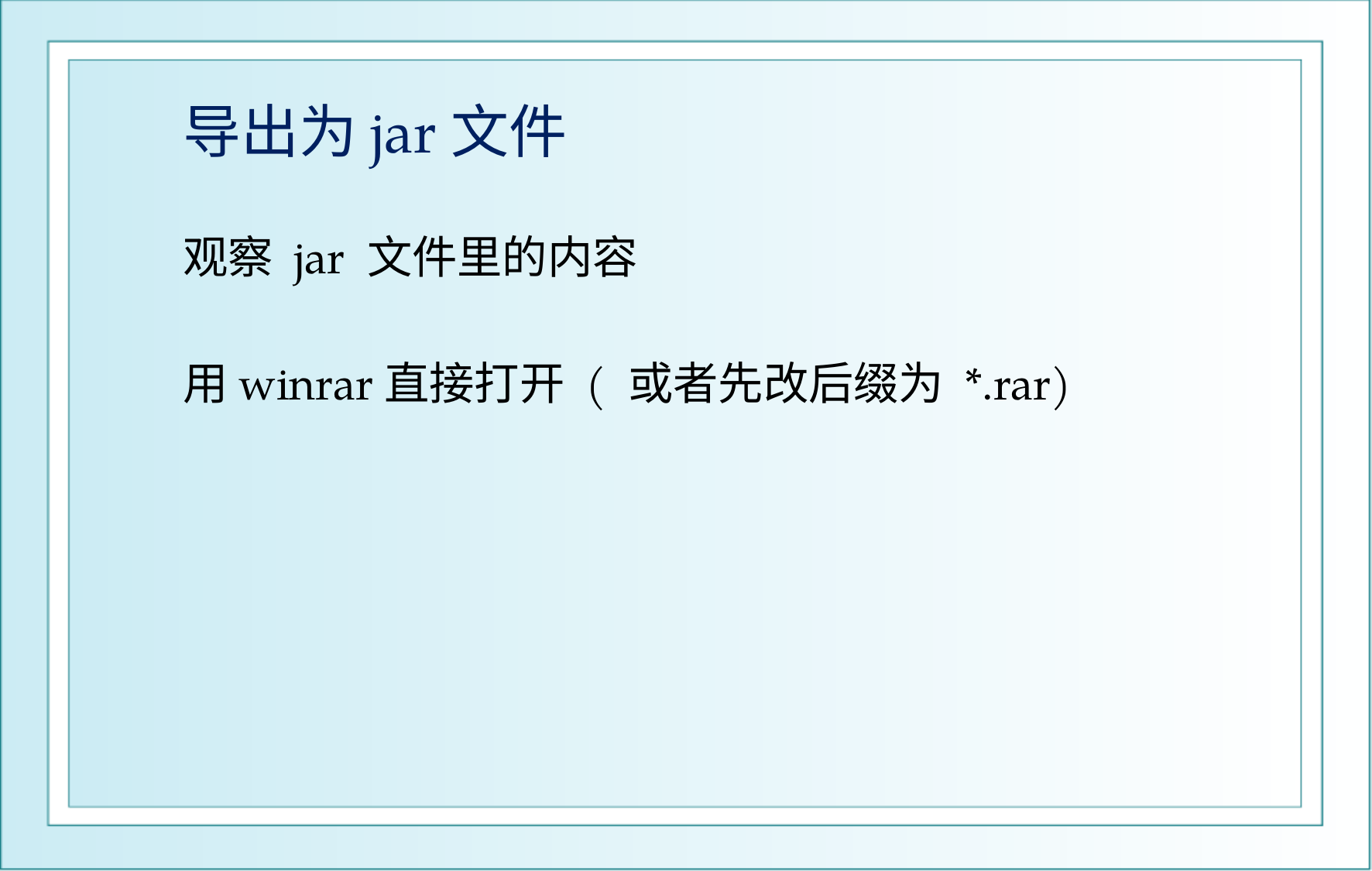

# 导出为jar文件
观察 jar 文件里的内容

用winrar直接打开 ( 或者先改后缀为 *.rar)